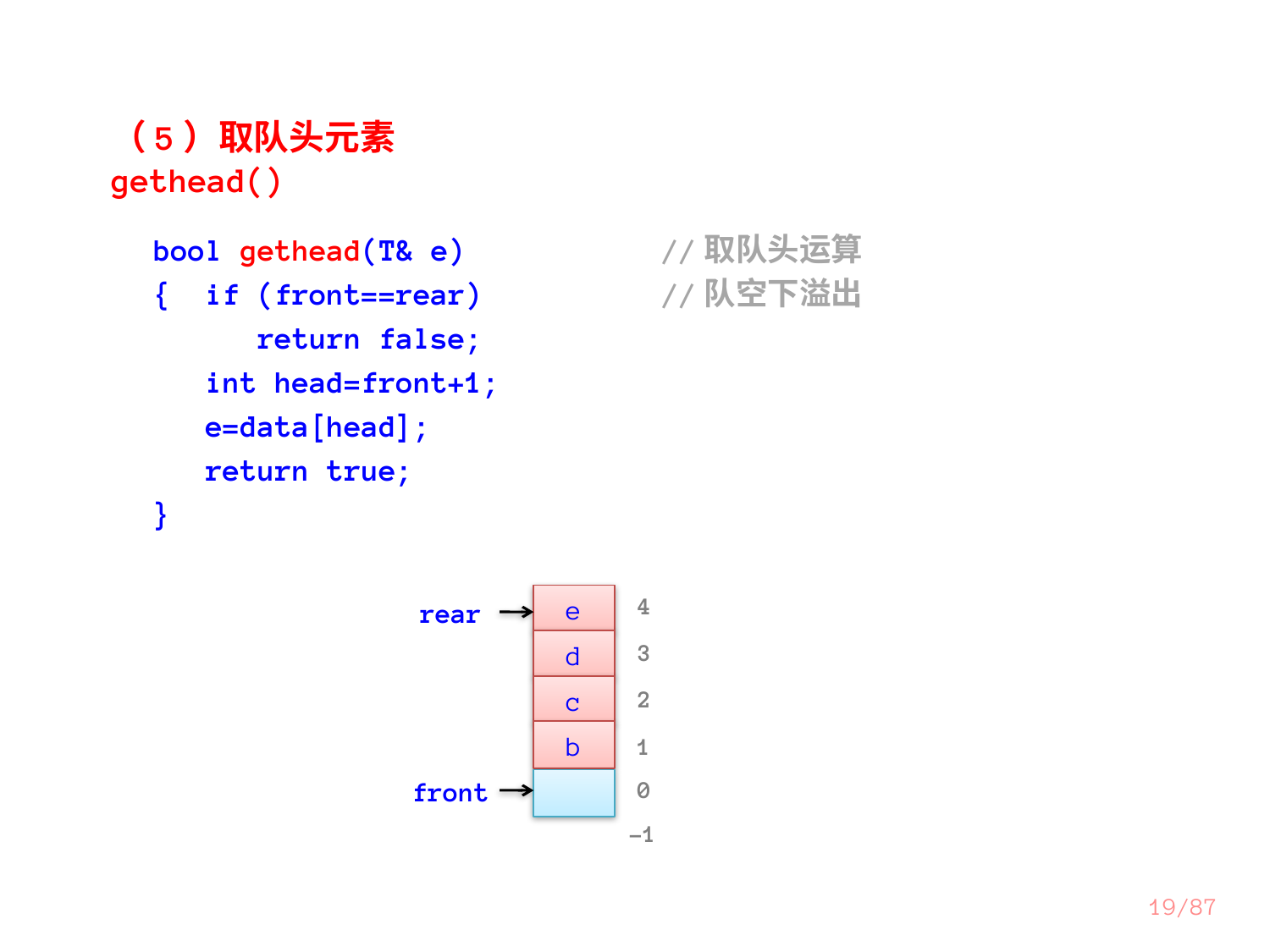

（5）取队头元素gethead()
bool gethead(T& e)		//取队头运算
{  if (front==rear)		//队空下溢出
      return false;
   int head=front+1;
   e=data[head];
   return true;
}
e
4
rear

d
3
c
2
b
1

front

0
-1
19/87